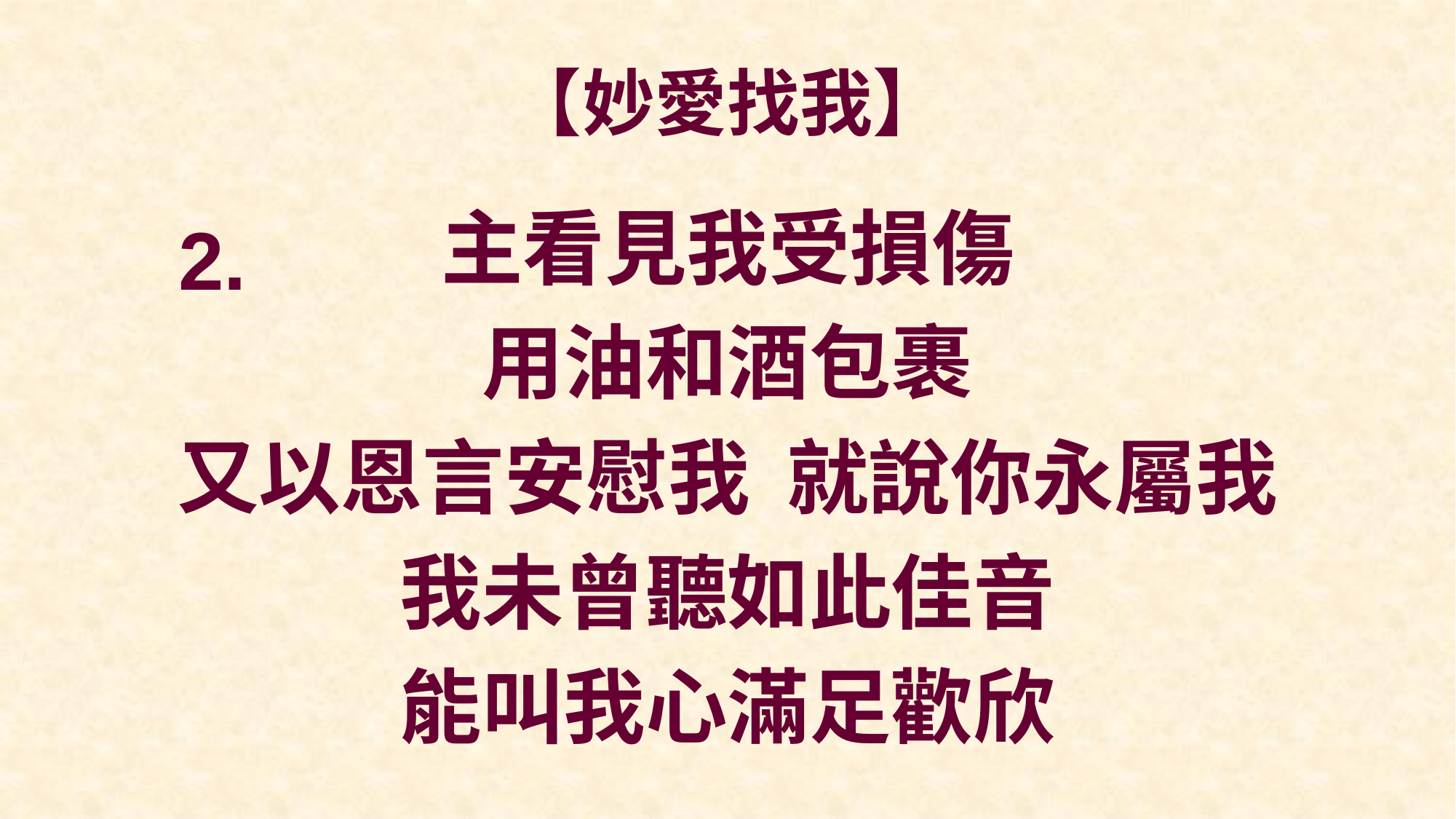

# 【妙愛找我】
主看見我受損傷
用油和酒包裹
又以恩言安慰我  就說你永屬我
我未曾聽如此佳音
能叫我心滿足歡欣
2.